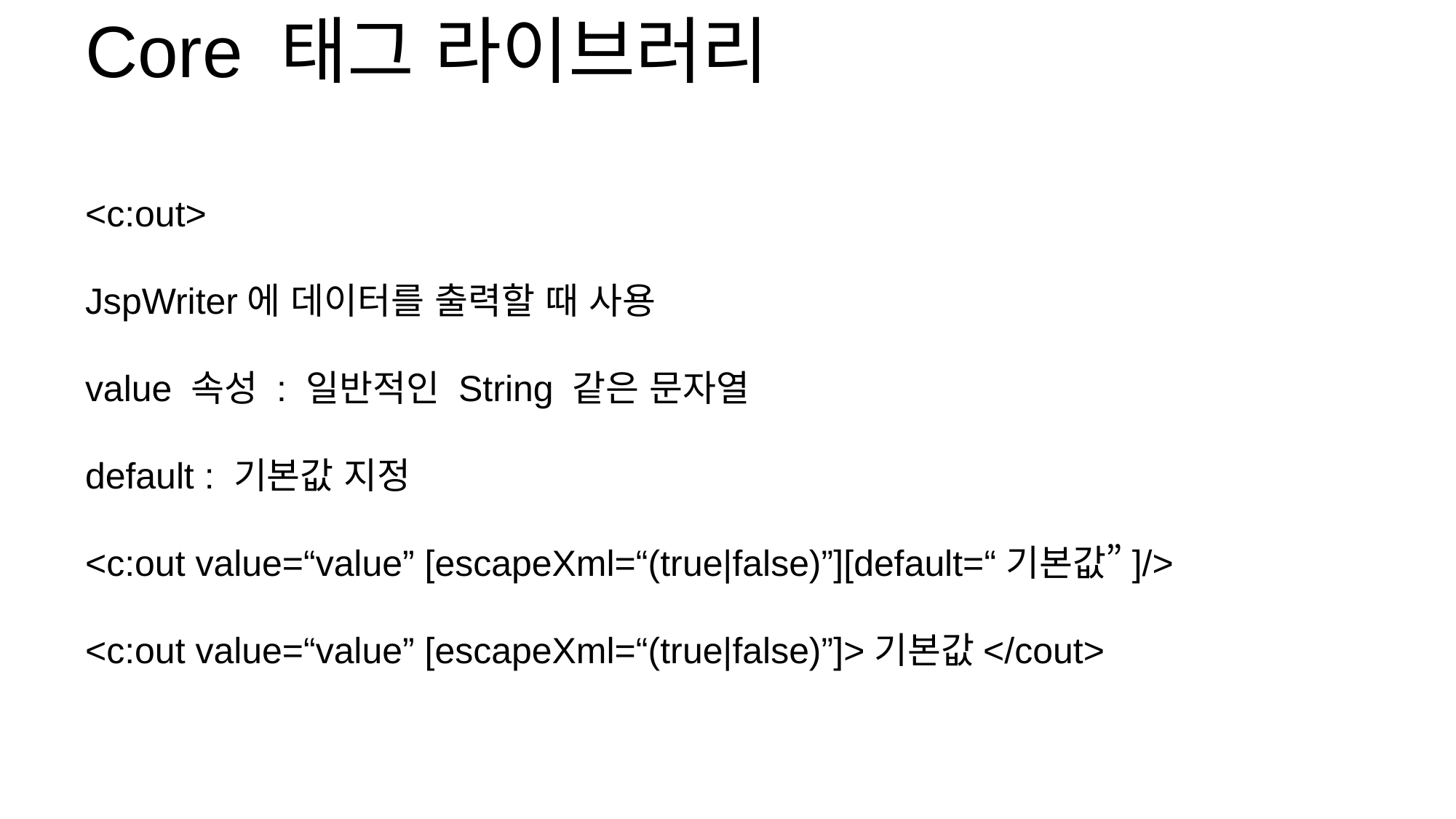

Core 태그 라이브러리
<c:out>
JspWriter에 데이터를 출력할 때 사용
value 속성 : 일반적인 String 같은 문자열
default : 기본값 지정
<c:out value=“value” [escapeXml=“(true|false)”][default=“기본값”]/>
<c:out value=“value” [escapeXml=“(true|false)”]>기본값</cout>